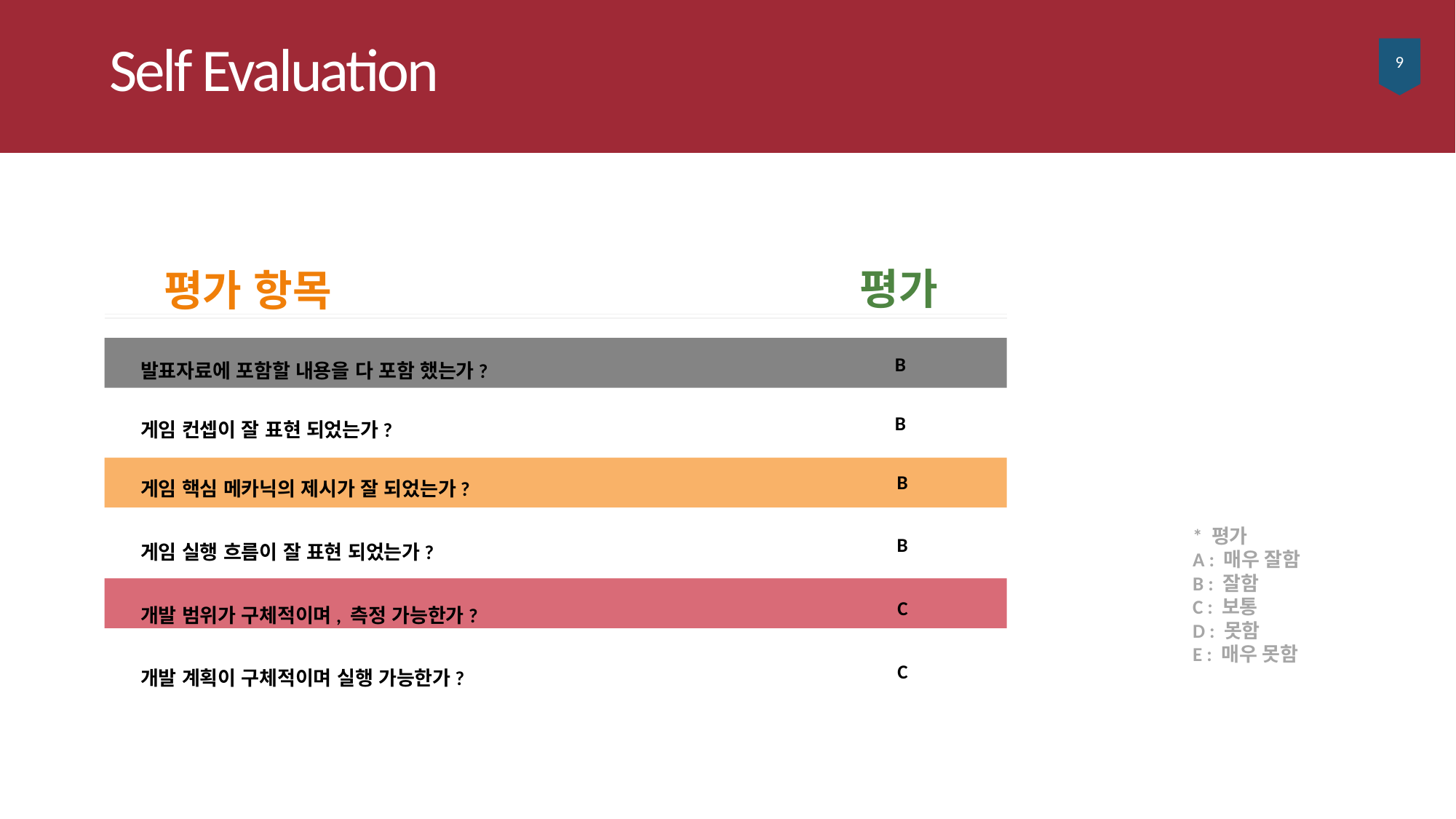

Self Evaluation
9
평가
B 
B 
B
B
C
C
평가 항목
발표자료에 포함할 내용을 다 포함 했는가? 
게임 컨셉이 잘 표현 되었는가?
게임 핵심 메카닉의 제시가 잘 되었는가?
게임 실행 흐름이 잘 표현 되었는가?
개발 범위가 구체적이며, 측정 가능한가?
개발 계획이 구체적이며 실행 가능한가?

* 평가
A : 매우 잘함
B : 잘함
C : 보통
D : 못함
E : 매우 못함